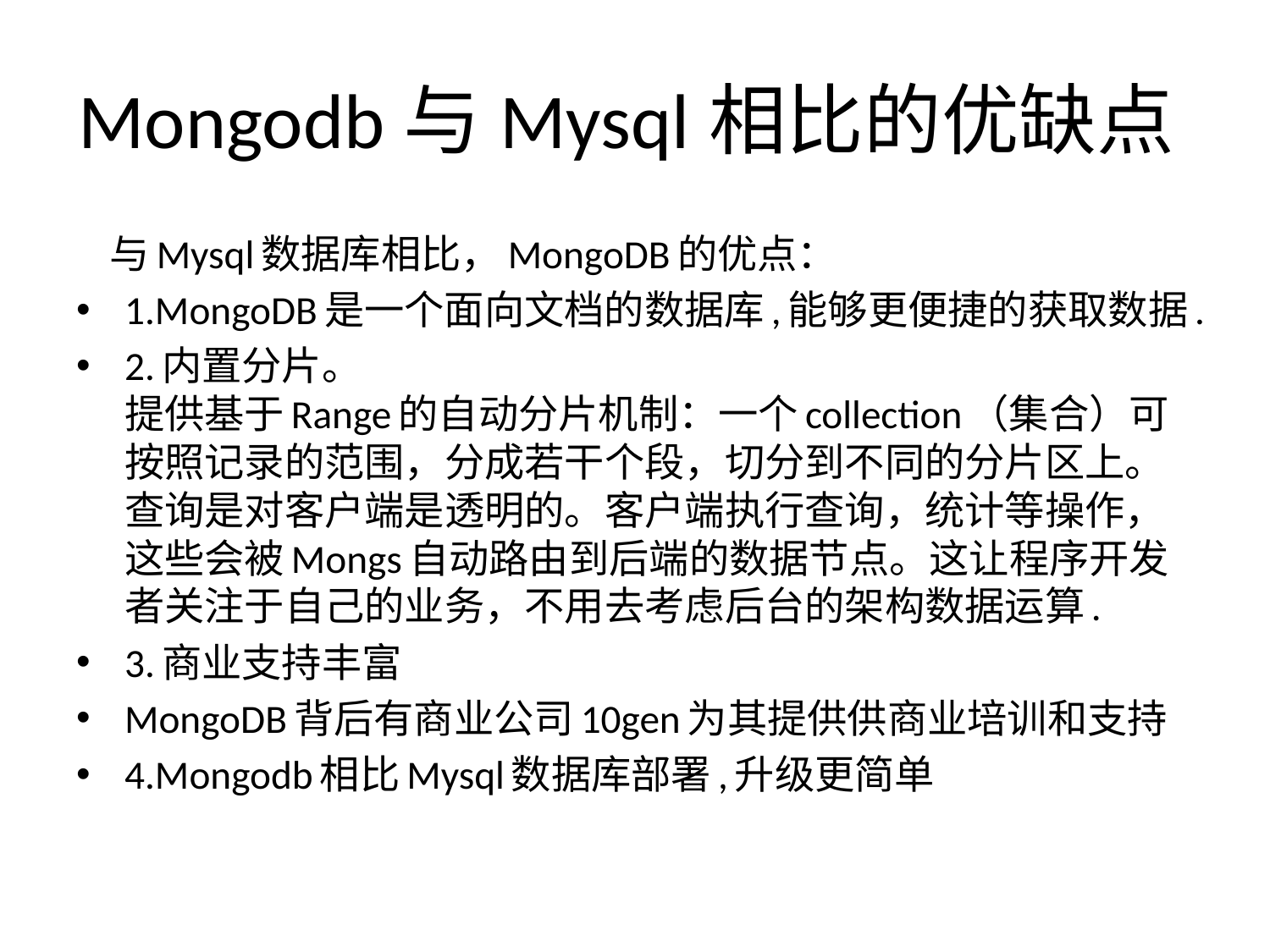

# Mongodb与Mysql相比的优缺点
   与Mysql数据库相比，MongoDB的优点：
1.MongoDB是一个面向文档的数据库,能够更便捷的获取数据.
2.内置分片。
提供基于Range的自动分片机制：一个collection（集合）可按照记录的范围，分成若干个段，切分到不同的分片区上。
查询是对客户端是透明的。客户端执行查询，统计等操作，这些会被Mongs自动路由到后端的数据节点。这让程序开发者关注于自己的业务，不用去考虑后台的架构数据运算.
3.商业支持丰富
MongoDB背后有商业公司10gen为其提供供商业培训和支持
4.Mongodb相比Mysql数据库部署,升级更简单